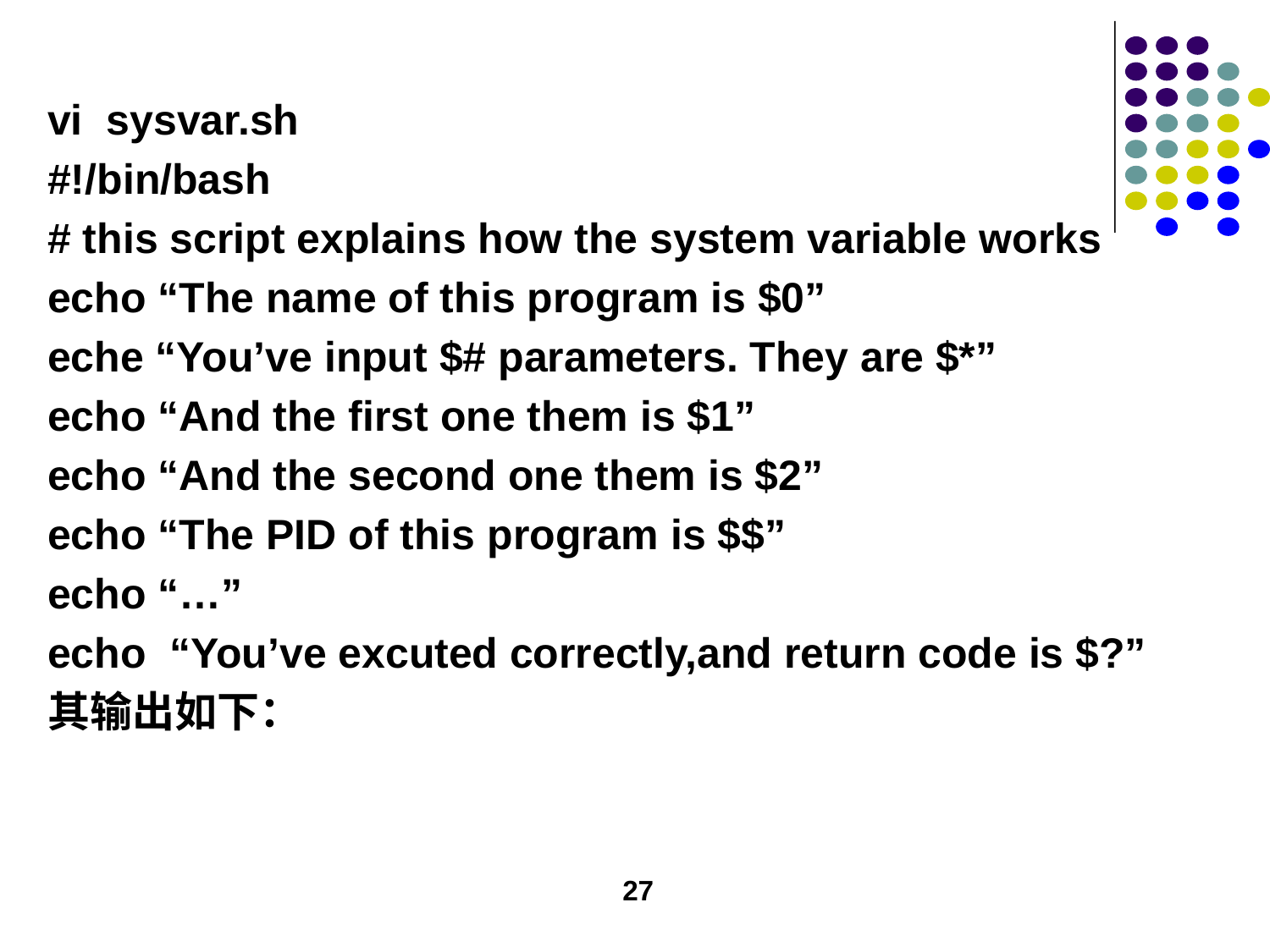

vi  sysvar.sh
#!/bin/bash
# this script explains how the system variable works
echo “The name of this program is $0”
eche “You’ve input $# parameters. They are $*”
echo “And the first one them is $1”
echo “And the second one them is $2”
echo “The PID of this program is $$”
echo “…”
echo  “You’ve excuted correctly,and return code is $?”
其输出如下：

27